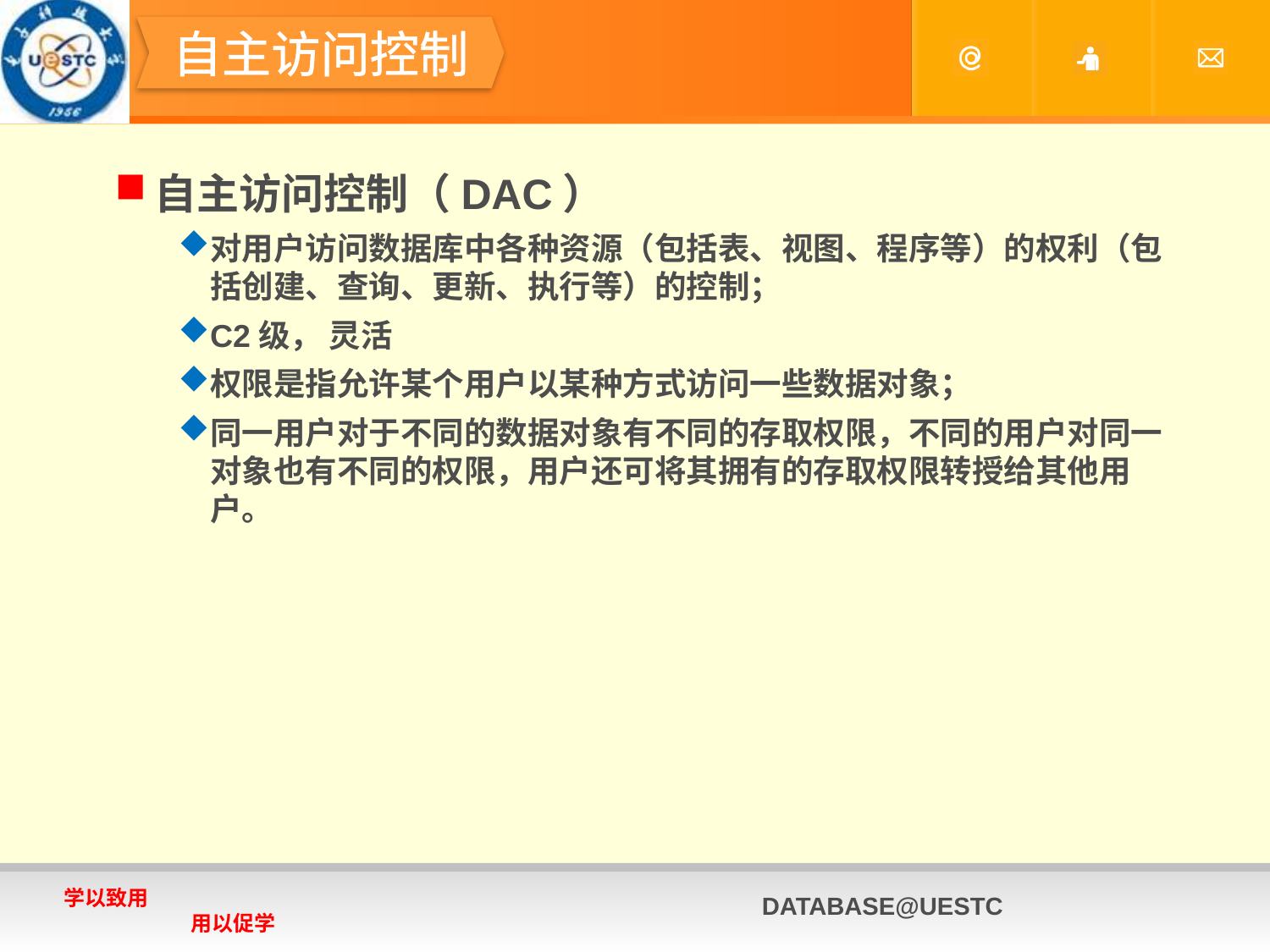

#
自主访问控制
自主访问控制（DAC）
对用户访问数据库中各种资源（包括表、视图、程序等）的权利（包括创建、查询、更新、执行等）的控制；
C2级， 灵活
权限是指允许某个用户以某种方式访问一些数据对象；
同一用户对于不同的数据对象有不同的存取权限，不同的用户对同一对象也有不同的权限，用户还可将其拥有的存取权限转授给其他用户。